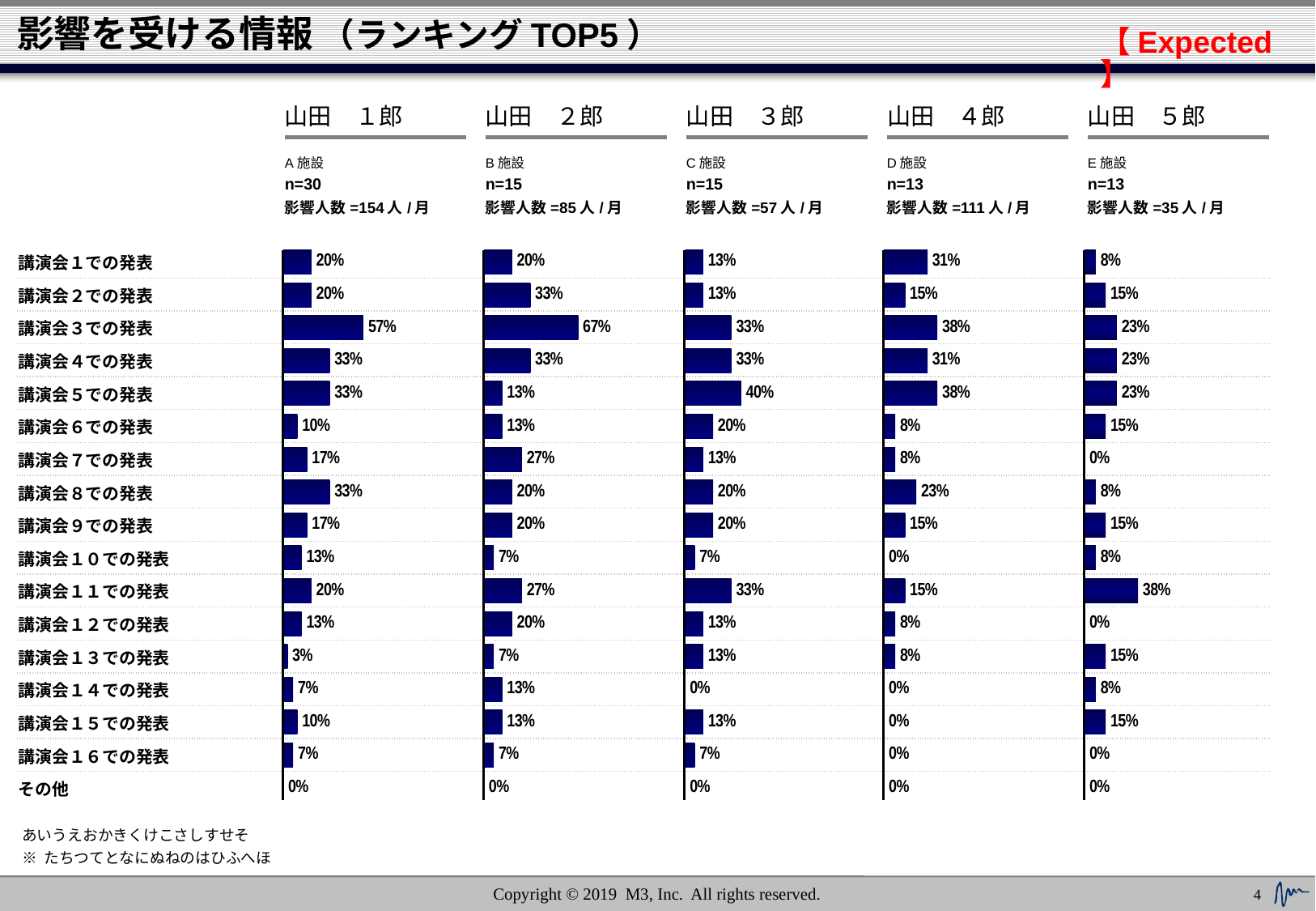

# 影響を受ける情報 （ランキングTOP5）
【Expected】

山田　１郎
山田　２郎
山田　３郎
山田　４郎
山田　５郎
| A施設 | B施設 | C施設 | D施設 | E施設 |
| --- | --- | --- | --- | --- |
| n=30 | n=15 | n=15 | n=13 | n=13 |
| 影響人数=154人/月 | 影響人数=85人/月 | 影響人数=57人/月 | 影響人数=111人/月 | 影響人数=35人/月 |

### Chart

| Category | 系列 1 |
|---|---|
| 分類 1 | 0.2 |
| 分類 2 | 0.2 |
| 分類 3 | 0.57 |
| 分類 4 | 0.33 |
| 分類 5 | 0.33 |
| 分類 6 | 0.1 |
| 分類 7 | 0.17 |
| 分類 8 | 0.33 |
| 分類 9 | 0.17 |
| 分類 10 | 0.13 |
| 分類 11 | 0.2 |
| 分類 12 | 0.13 |
| 分類 13 | 0.03 |
| 分類 14 | 0.07 |
| 分類 15 | 0.1 |
| 分類 16 | 0.07 |
| 分類 17 | 0.0 |

### Chart

| Category | 系列 1 |
|---|---|
| 分類 1 | 0.2 |
| 分類 2 | 0.33 |
| 分類 3 | 0.67 |
| 分類 4 | 0.33 |
| 分類 5 | 0.13 |
| 分類 6 | 0.13 |
| 分類 7 | 0.27 |
| 分類 8 | 0.2 |
| 分類 9 | 0.2 |
| 分類 10 | 0.07 |
| 分類 11 | 0.27 |
| 分類 12 | 0.2 |
| 分類 13 | 0.07 |
| 分類 14 | 0.13 |
| 分類 15 | 0.13 |
| 分類 16 | 0.07 |
| 分類 17 | 0.0 |

### Chart

| Category | 系列 1 |
|---|---|
| 分類 1 | 0.13 |
| 分類 2 | 0.13 |
| 分類 3 | 0.33 |
| 分類 4 | 0.33 |
| 分類 5 | 0.4 |
| 分類 6 | 0.2 |
| 分類 7 | 0.13 |
| 分類 8 | 0.2 |
| 分類 9 | 0.2 |
| 分類 10 | 0.07 |
| 分類 11 | 0.33 |
| 分類 12 | 0.13 |
| 分類 13 | 0.13 |
| 分類 14 | 0.0 |
| 分類 15 | 0.13 |
| 分類 16 | 0.07 |
| 分類 17 | 0.0 |

### Chart

| Category | 系列 1 |
|---|---|
| 分類 1 | 0.31 |
| 分類 2 | 0.15 |
| 分類 3 | 0.38 |
| 分類 4 | 0.31 |
| 分類 5 | 0.38 |
| 分類 6 | 0.08 |
| 分類 7 | 0.08 |
| 分類 8 | 0.23 |
| 分類 9 | 0.15 |
| 分類 10 | 0.0 |
| 分類 11 | 0.15 |
| 分類 12 | 0.08 |
| 分類 13 | 0.08 |
| 分類 14 | 0.0 |
| 分類 15 | 0.0 |
| 分類 16 | 0.0 |
| 分類 17 | 0.0 |

### Chart

| Category | 系列 1 |
|---|---|
| 分類 1 | 0.08 |
| 分類 2 | 0.15 |
| 分類 3 | 0.23 |
| 分類 4 | 0.23 |
| 分類 5 | 0.23 |
| 分類 6 | 0.15 |
| 分類 7 | 0.0 |
| 分類 8 | 0.08 |
| 分類 9 | 0.15 |
| 分類 10 | 0.08 |
| 分類 11 | 0.38 |
| 分類 12 | 0.0 |
| 分類 13 | 0.15 |
| 分類 14 | 0.08 |
| 分類 15 | 0.15 |
| 分類 16 | 0.0 |
| 分類 17 | 0.0 |
| 講演会１での発表 |  |
| --- | --- |
| 講演会２での発表 |  |
| 講演会３での発表 |  |
| 講演会４での発表 |  |
| 講演会５での発表 |  |
| 講演会６での発表 |  |
| 講演会７での発表 |  |
| 講演会８での発表 |  |
| 講演会９での発表 |  |
| 講演会１０での発表 |  |
| 講演会１１での発表 |  |
| 講演会１２での発表 |  |
| 講演会１３での発表 |  |
| 講演会１４での発表 |  |
| 講演会１５での発表 |  |
| 講演会１６での発表 |  |
| その他 |  |
あいうえおかきくけこさしすせそ
※ たちつてとなにぬねのはひふへほ